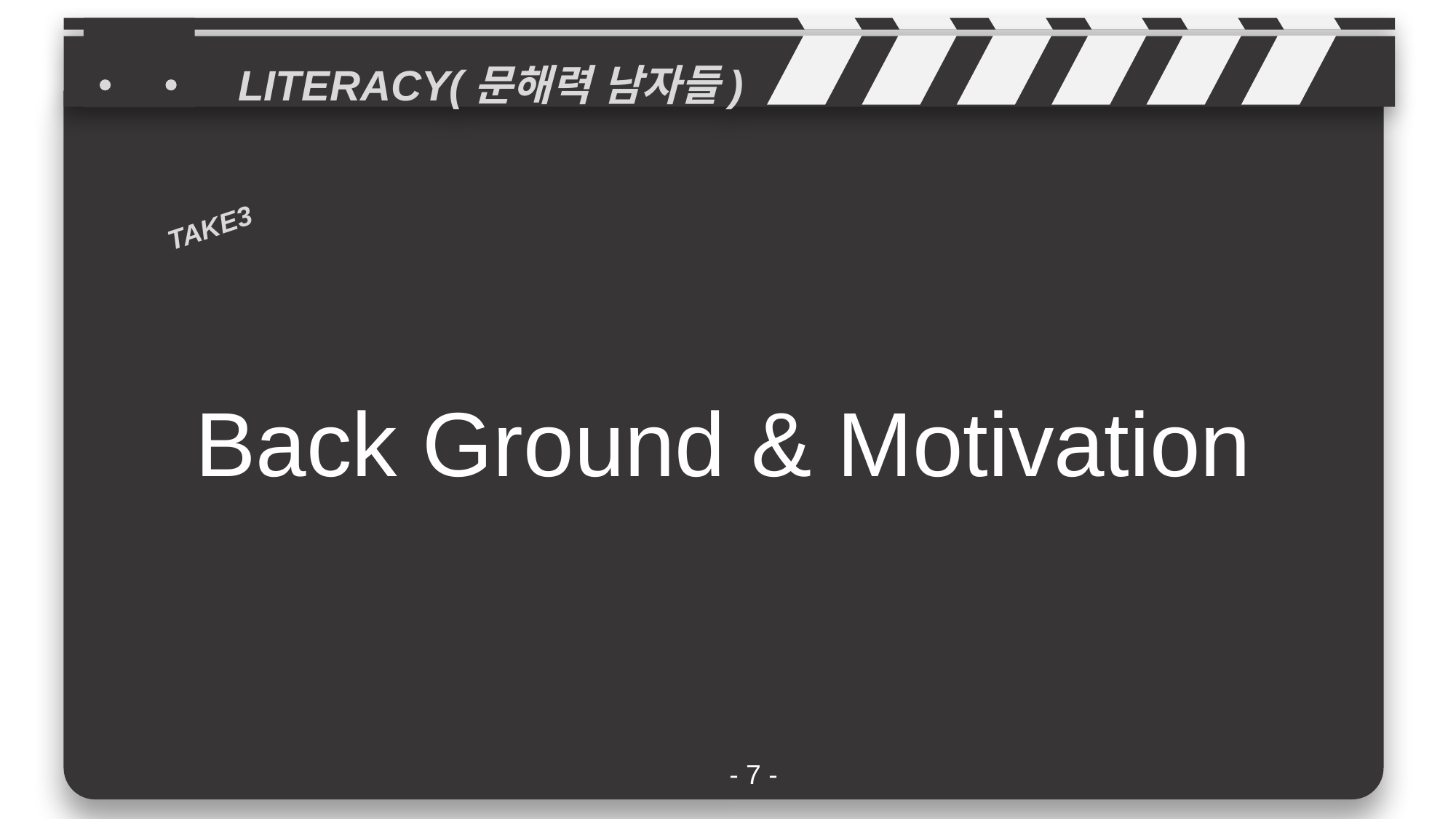

LITERACY(문해력 남자들)

Back Ground & Motivation
TAKE3
- 7 -